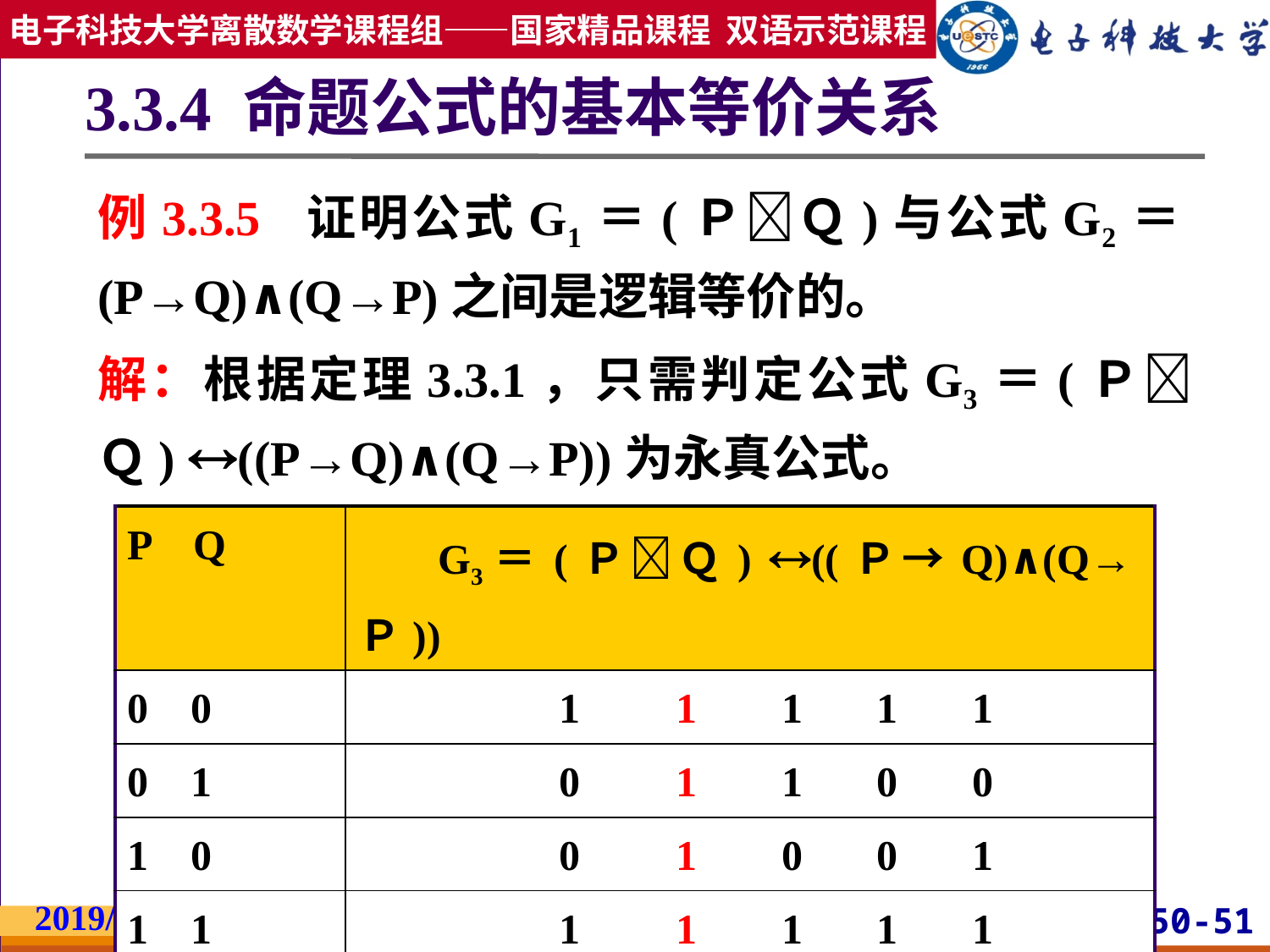

# 3.3.4 命题公式的基本等价关系
例3.3.5  证明公式G1＝(Ｐ↔Ｑ)与公式G2＝(P→Q)∧(Q→P)之间是逻辑等价的。
解：根据定理3.3.1，只需判定公式G3＝(Ｐ↔Ｑ) ↔((P→Q)∧(Q→P))为永真公式。
| P Q | G3＝(Ｐ↔Ｑ) ↔((Ｐ→Q)∧(Q→Ｐ)) |
| --- | --- |
| 0 0 | 1 1 1 1 1 |
| 0 1 | 0 1 1 0 0 |
| 1 0 | 0 1 0 0 1 |
| 1 1 | 1 1 1 1 1 |
2019/2/27